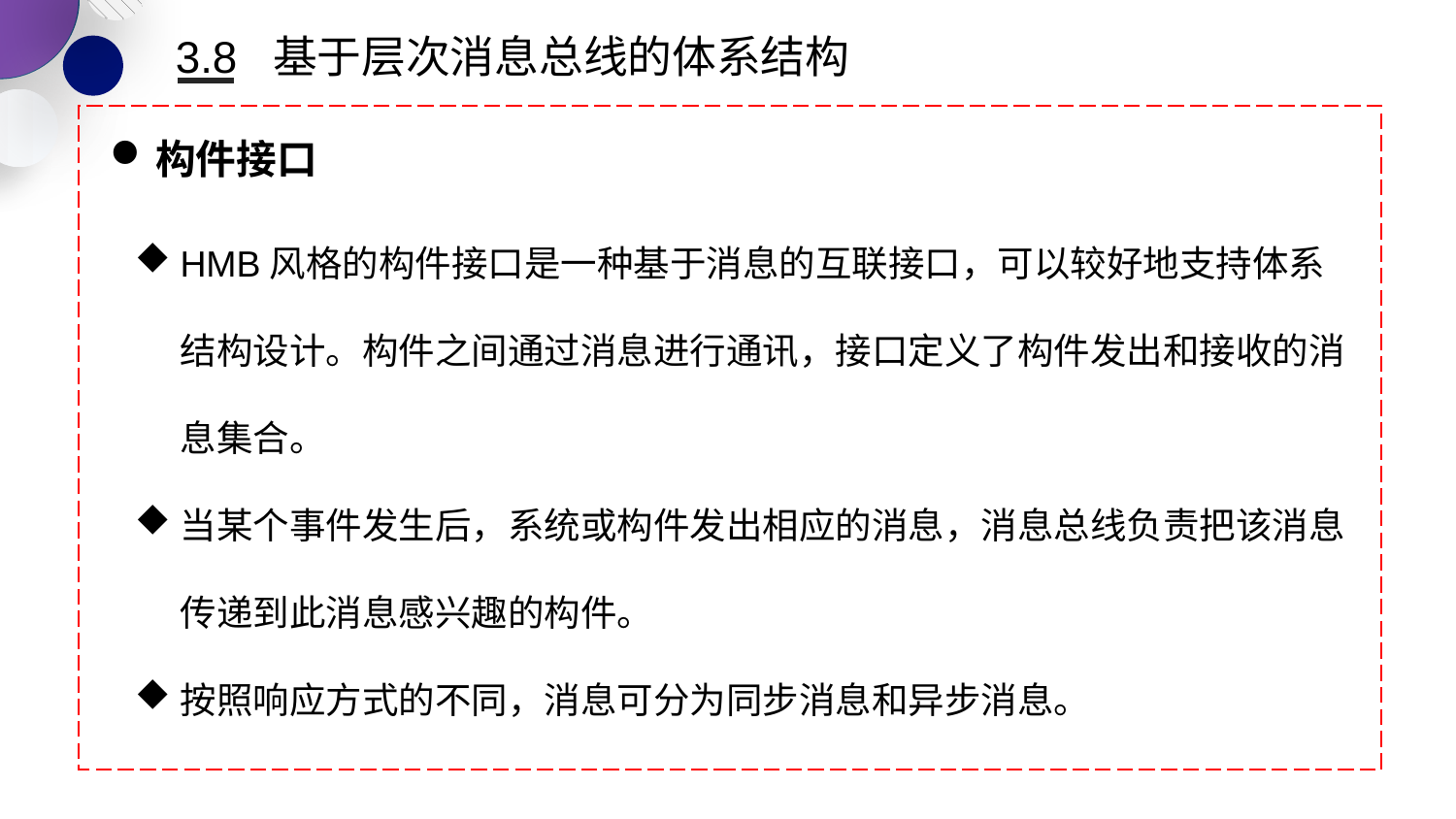

3.8  基于层次消息总线的体系结构

构件接口
HMB风格的构件接口是一种基于消息的互联接口，可以较好地支持体系结构设计。构件之间通过消息进行通讯，接口定义了构件发出和接收的消息集合。
当某个事件发生后，系统或构件发出相应的消息，消息总线负责把该消息传递到此消息感兴趣的构件。
按照响应方式的不同，消息可分为同步消息和异步消息。